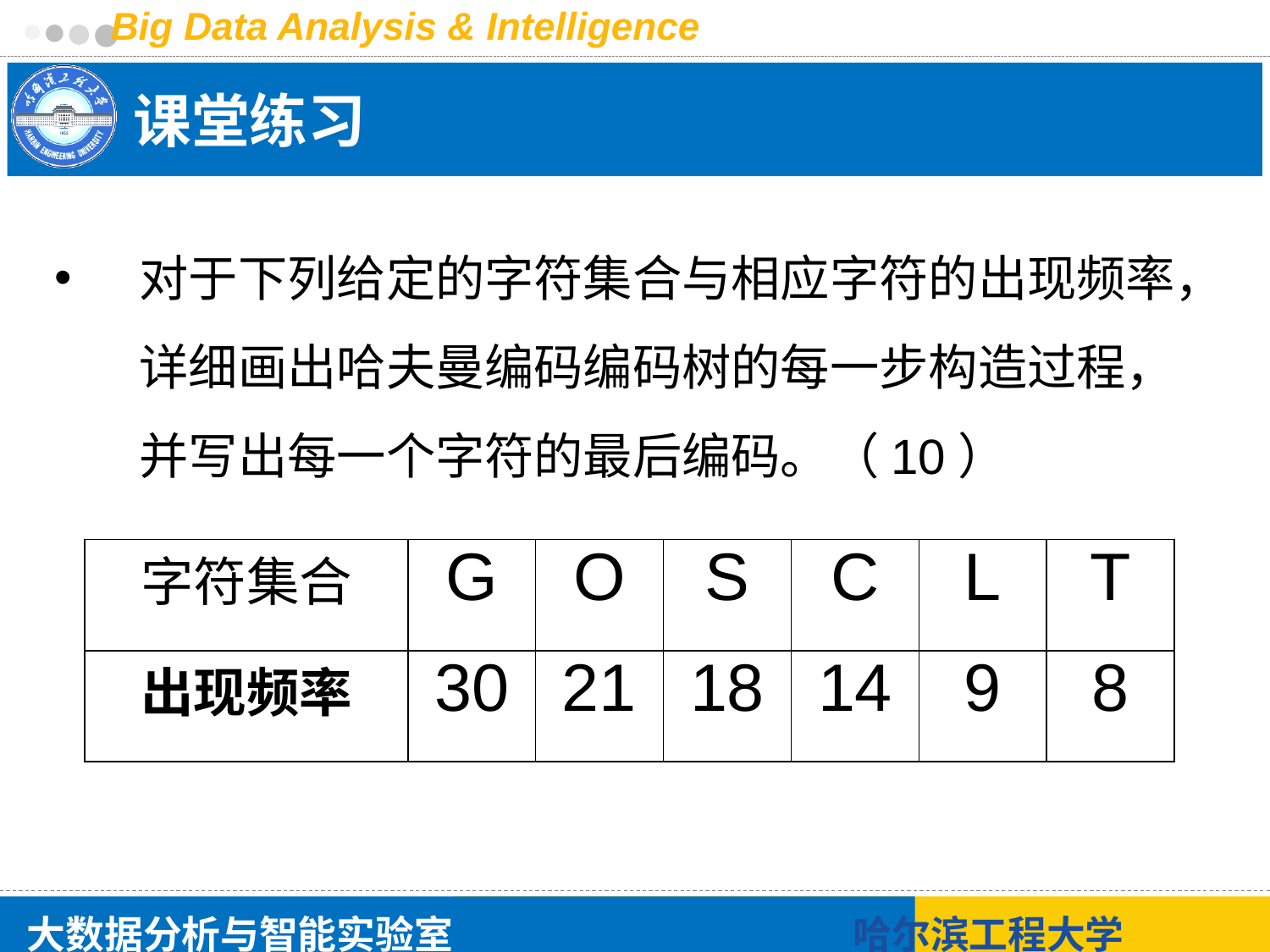

# 课堂练习
对于下列给定的字符集合与相应字符的出现频率，详细画出哈夫曼编码编码树的每一步构造过程，并写出每一个字符的最后编码。（10）
| 字符集合 | G | O | S | C | L | T |
| --- | --- | --- | --- | --- | --- | --- |
| 出现频率 | 30 | 21 | 18 | 14 | 9 | 8 |